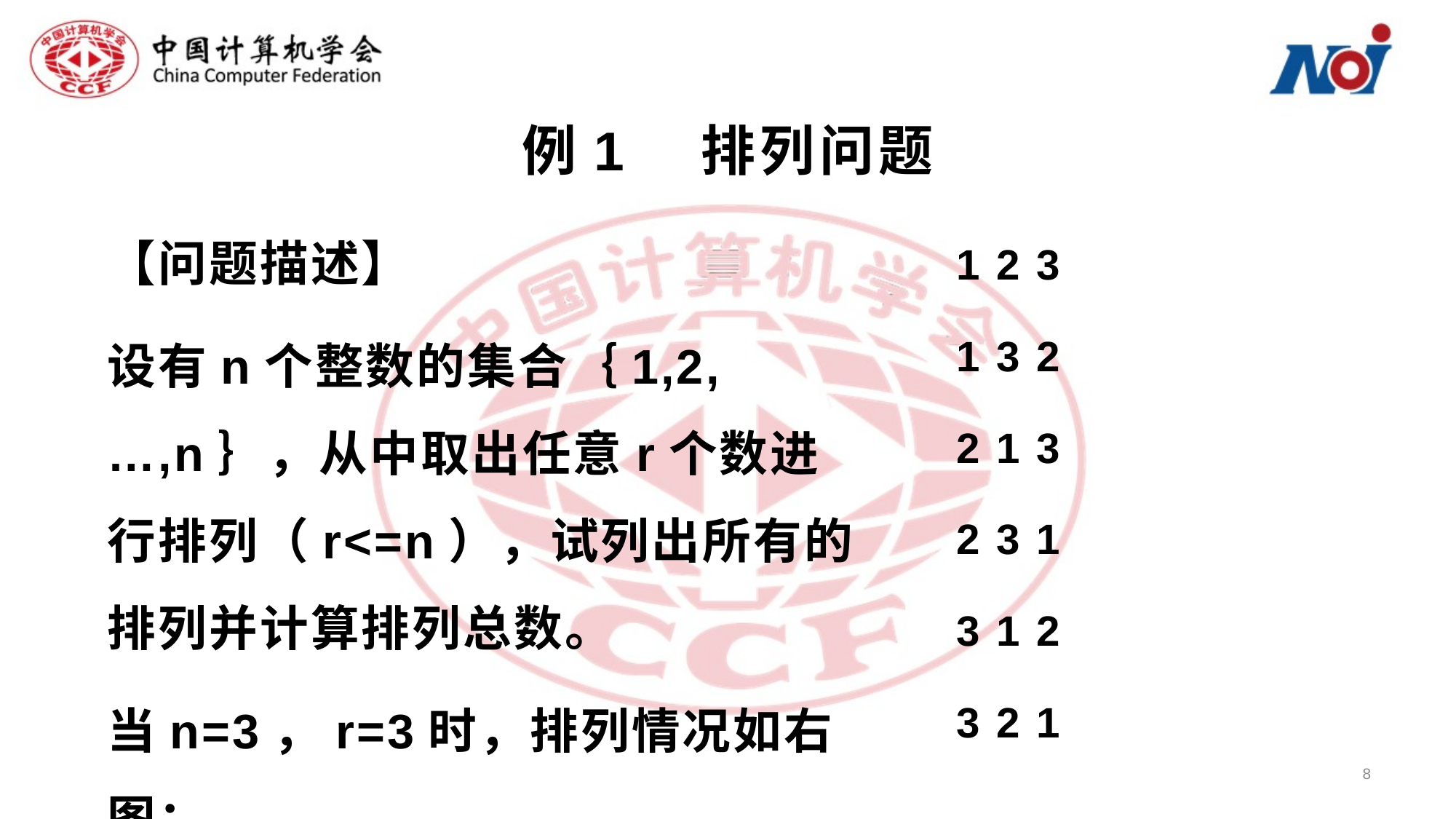

# 例1   排列问题
【问题描述】
设有n个整数的集合｛1,2,…,n｝，从中取出任意r个数进行排列（r<=n），试列出所有的排列并计算排列总数。
当n=3，r=3时，排列情况如右图：

1 2 3
1 3 2
2 1 3
2 3 1
3 1 2
3 2 1

8